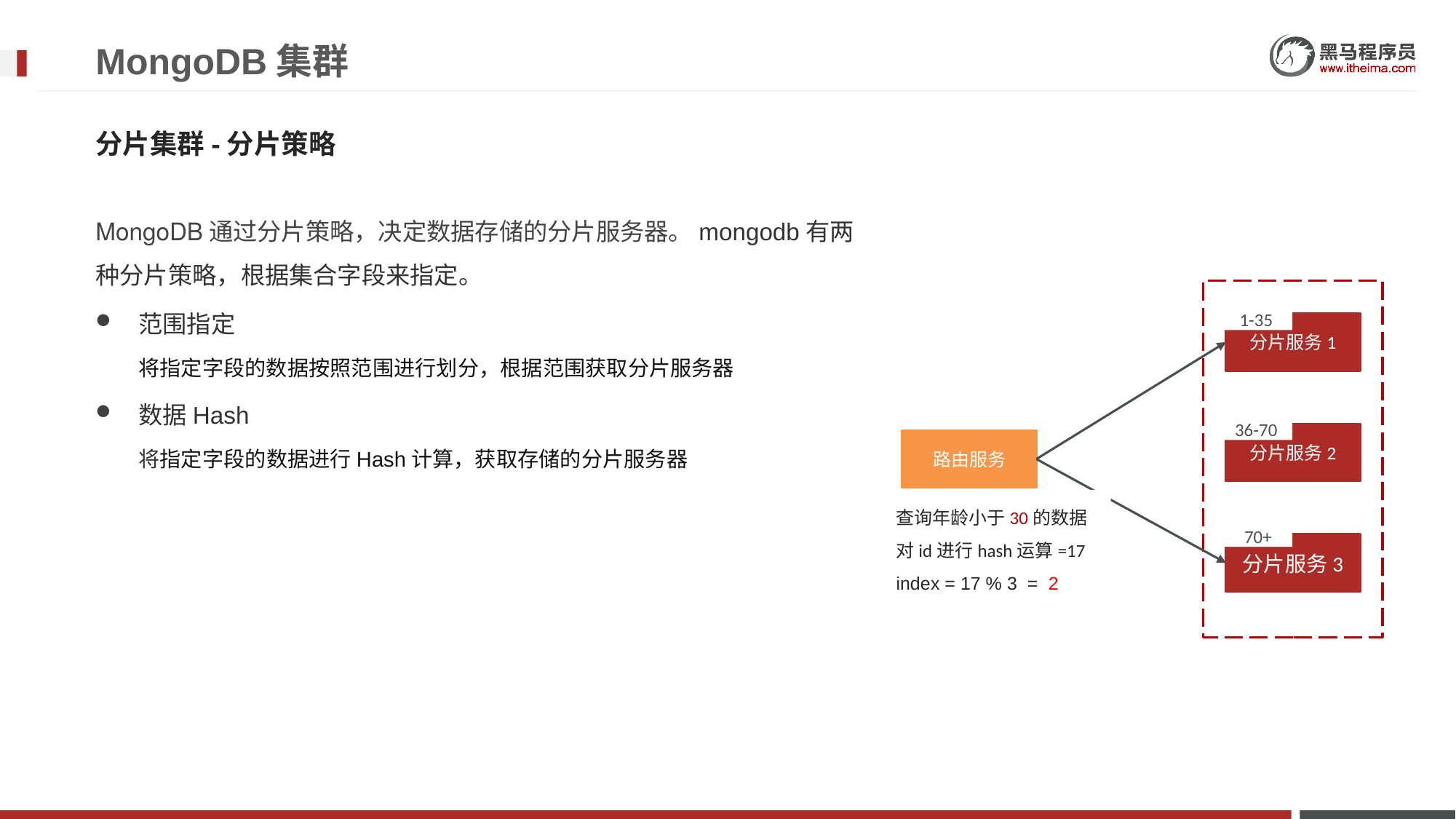

# MongoDB集群
分片集群-分片策略
MongoDB通过分片策略，决定数据存储的分片服务器。mongodb有两种分片策略，根据集合字段来指定。
范围指定
将指定字段的数据按照范围进行划分，根据范围获取分片服务器
数据Hash
将指定字段的数据进行Hash计算，获取存储的分片服务器

0
分片服务1
1-35
分片服务1
1
分片服务2
36-70
分片服务2
路由服务
路由服务
查询年龄小于30的数据
查询id为5的数据
对id进行hash运算=17
index = 17 % 3  =  2
70+
分片服务3
2
分片服务3